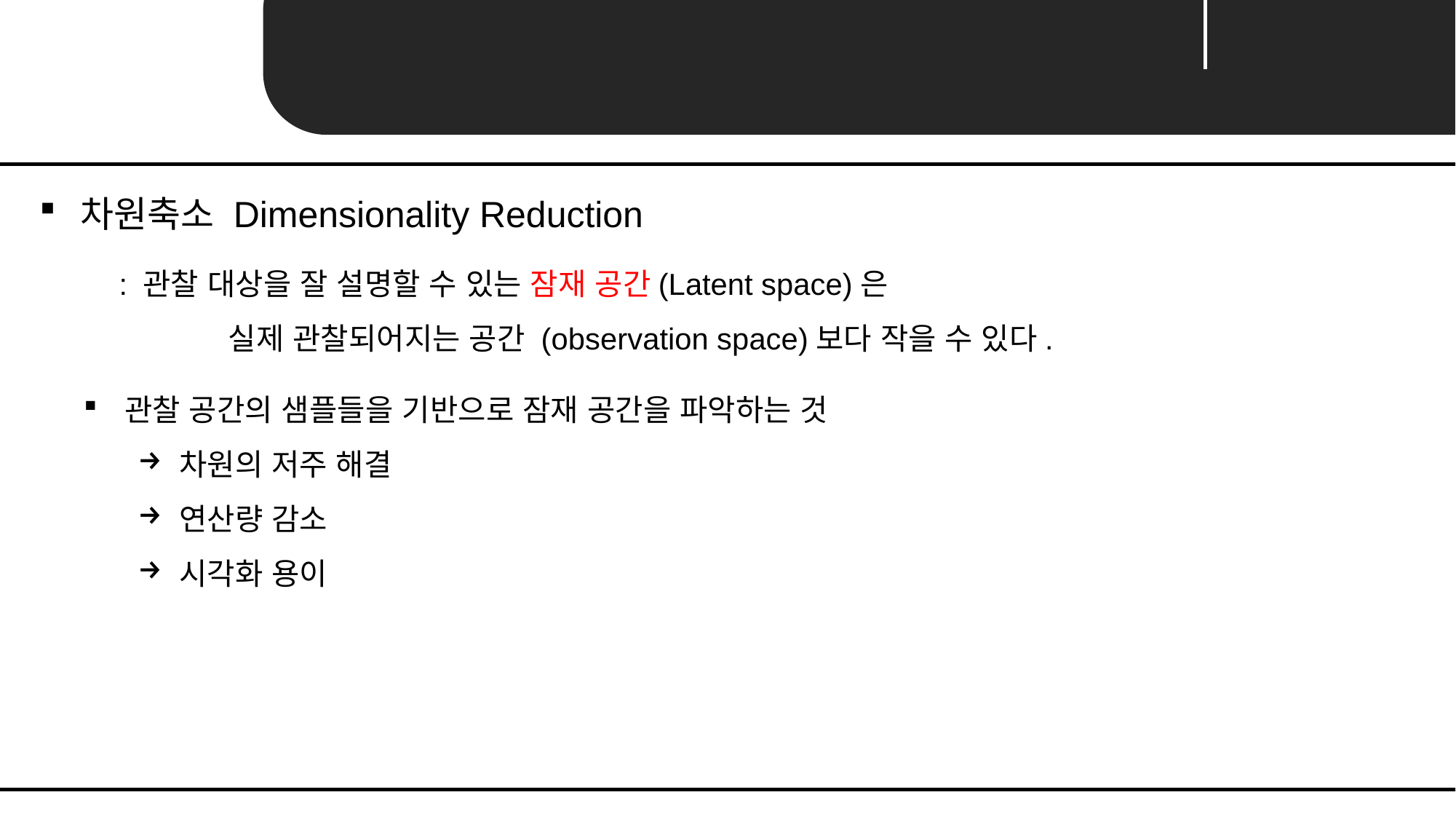

Unit  01 ㅣ  intro : Dimensionality Reduction
차원축소 Dimensionality Reduction
: 관찰 대상을 잘 설명할 수 있는 잠재 공간(Latent space)은
	실제 관찰되어지는 공간 (observation space)보다 작을 수 있다.
관찰 공간의 샘플들을 기반으로 잠재 공간을 파악하는 것
차원의 저주 해결
연산량 감소
시각화 용이